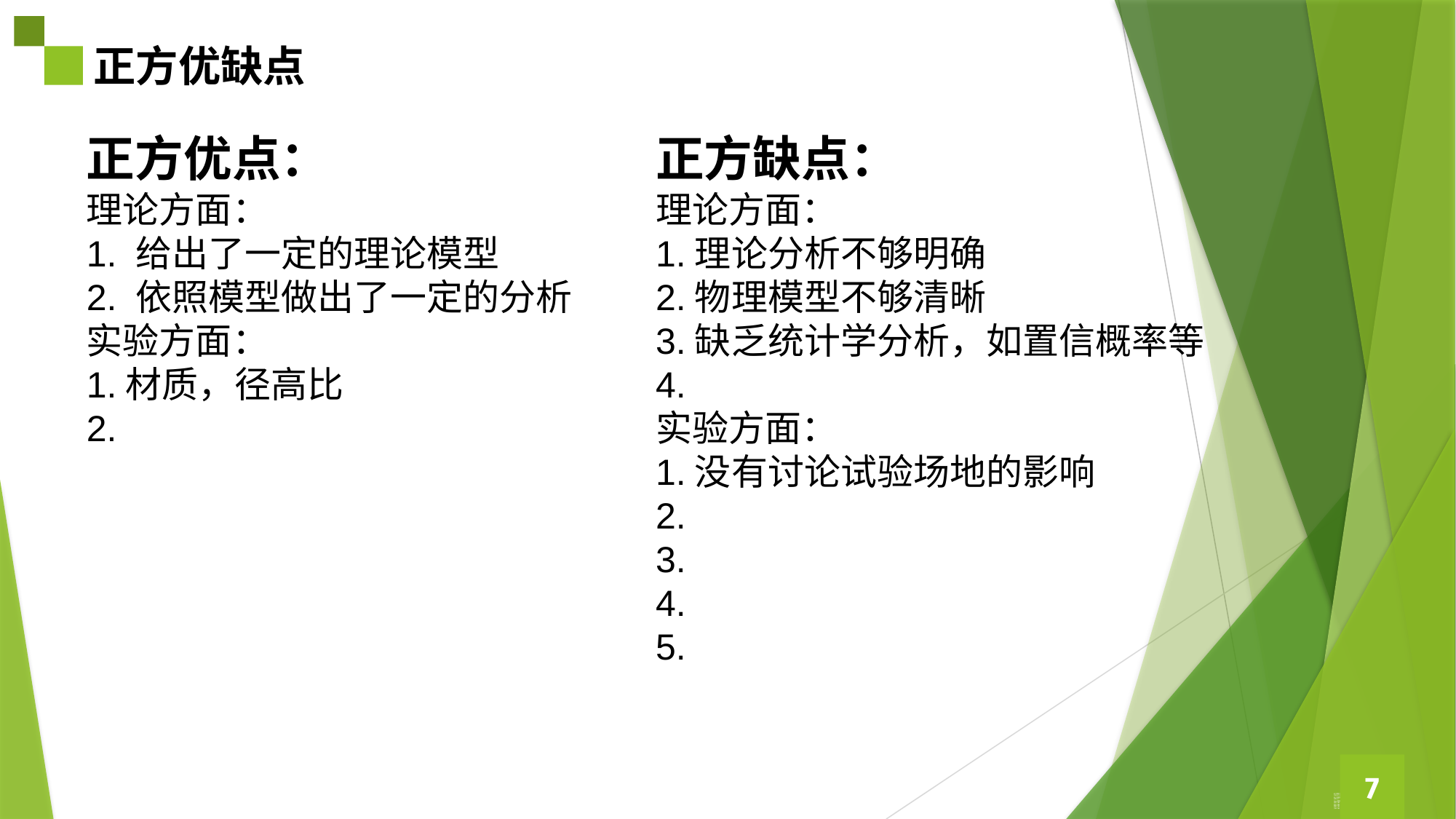

正方优缺点
正方优点：
理论方面：
1. 给出了一定的理论模型
2. 依照模型做出了一定的分析
实验方面：
1.材质，径高比
2.
正方缺点：
理论方面：
1.理论分析不够明确
2.物理模型不够清晰
3.缺乏统计学分析，如置信概率等
4.
实验方面：
1.没有讨论试验场地的影响
2.
3.
4.
5.
7